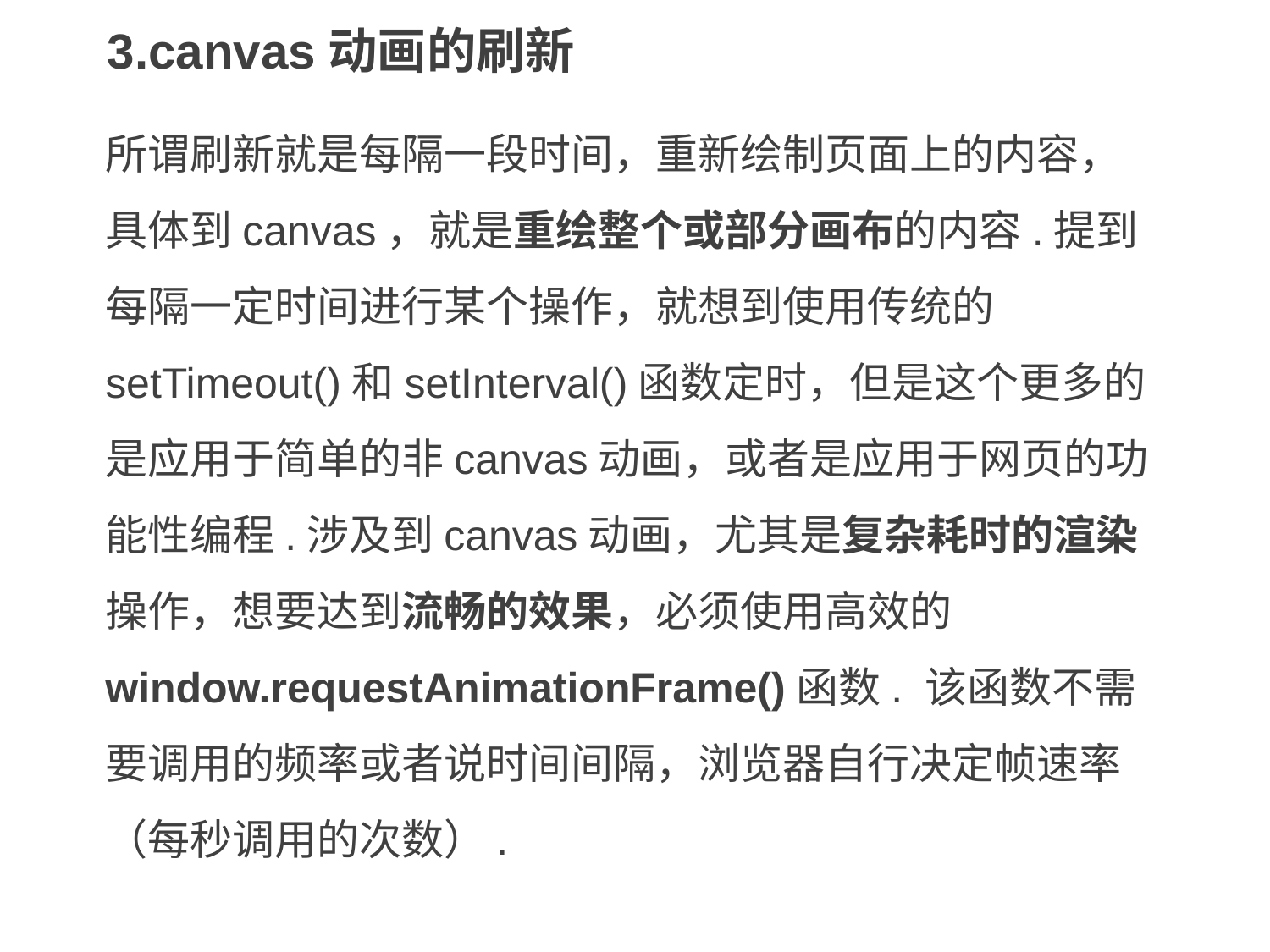

3.canvas动画的刷新
所谓刷新就是每隔一段时间，重新绘制页面上的内容，具体到canvas，就是重绘整个或部分画布的内容.提到每隔一定时间进行某个操作，就想到使用传统的setTimeout()和setInterval()函数定时，但是这个更多的是应用于简单的非canvas动画，或者是应用于网页的功能性编程.涉及到canvas动画，尤其是复杂耗时的渲染操作，想要达到流畅的效果，必须使用高效的window.requestAnimationFrame()函数. 该函数不需要调用的频率或者说时间间隔，浏览器自行决定帧速率（每秒调用的次数）.